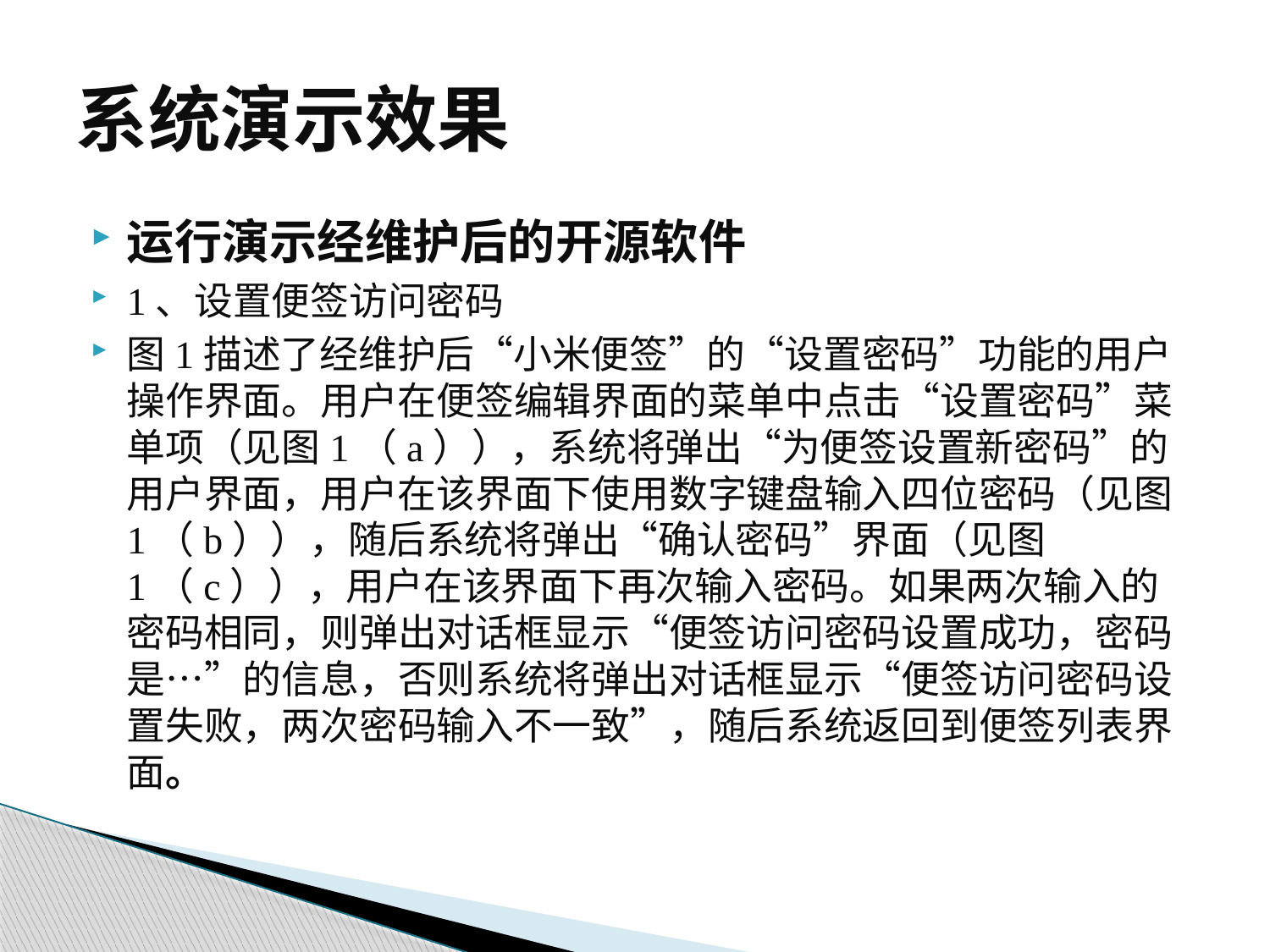

# 系统演示效果
运行演示经维护后的开源软件
1、设置便签访问密码
图1描述了经维护后“小米便签”的“设置密码”功能的用户操作界面。用户在便签编辑界面的菜单中点击“设置密码”菜单项（见图1（a）），系统将弹出“为便签设置新密码”的用户界面，用户在该界面下使用数字键盘输入四位密码（见图1（b）），随后系统将弹出“确认密码”界面（见图1（c）），用户在该界面下再次输入密码。如果两次输入的密码相同，则弹出对话框显示“便签访问密码设置成功，密码是…”的信息，否则系统将弹出对话框显示“便签访问密码设置失败，两次密码输入不一致”，随后系统返回到便签列表界面。